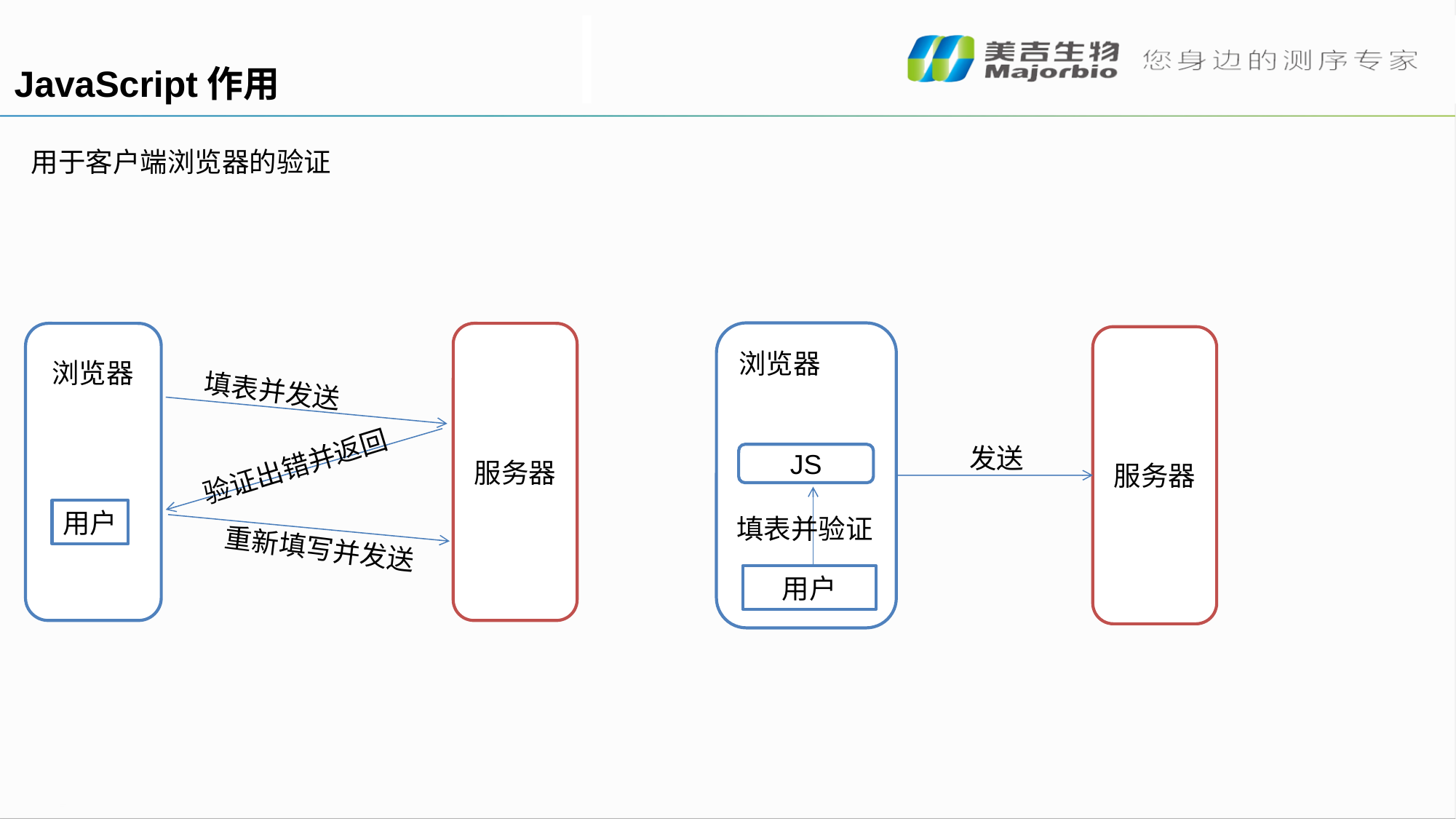

JavaScript作用
用于客户端浏览器的验证

服务器
服务器
浏览器
浏览器
填表并发送
发送
验证出错并返回
JS
用户
填表并验证
重新填写并发送
用户